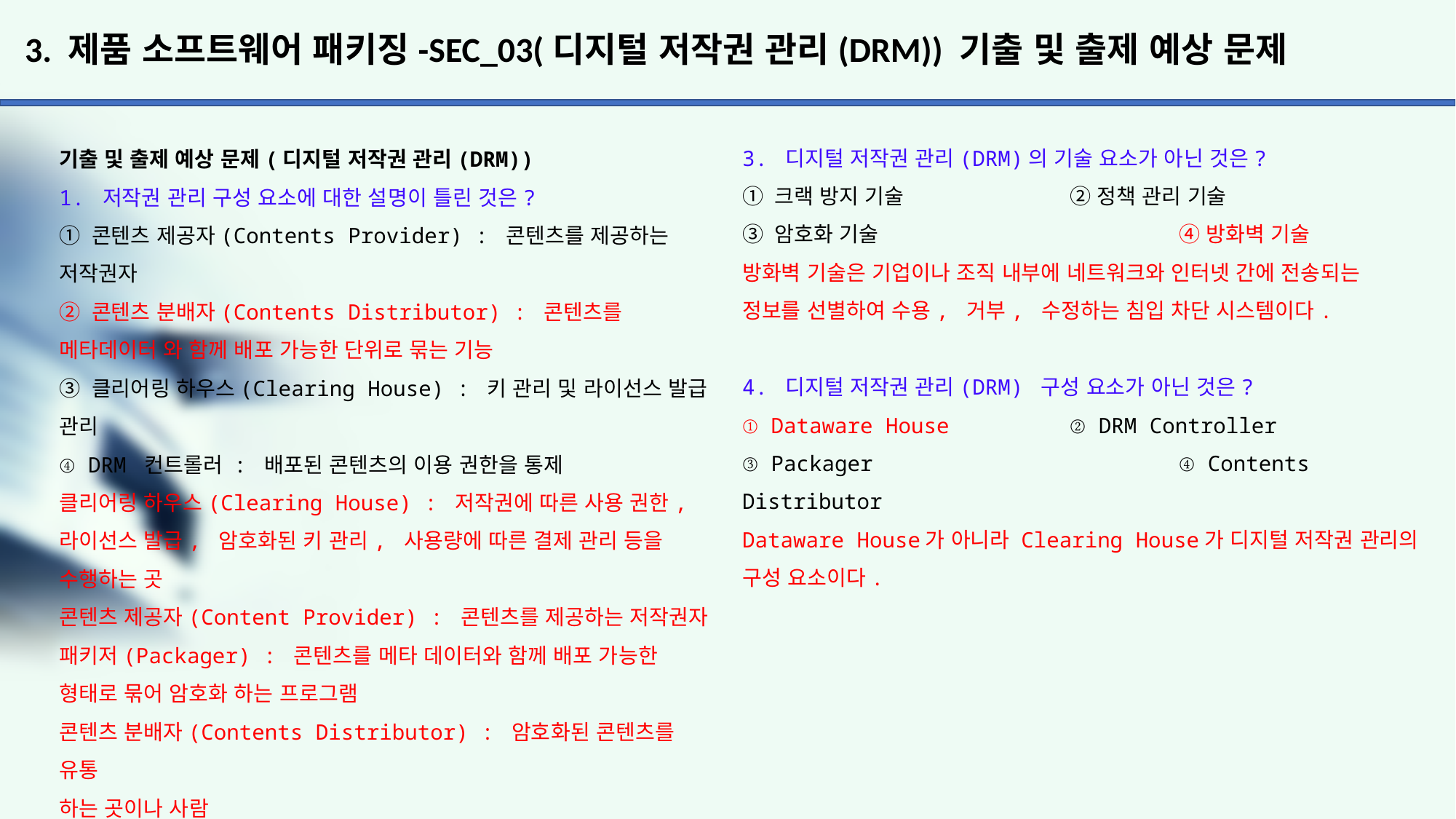

# 3. 제품 소프트웨어 패키징-SEC_03(디지털 저작권 관리(DRM)) 기출 및 출제 예상 문제
3. 디지털 저작권 관리(DRM)의 기술 요소가 아닌 것은?
① 크랙 방지 기술		② 정책 관리 기술
③ 암호화 기술			④ 방화벽 기술
방화벽 기술은 기업이나 조직 내부에 네트워크와 인터넷 간에 전송되는
정보를 선별하여 수용, 거부, 수정하는 침입 차단 시스템이다.

4. 디지털 저작권 관리(DRM) 구성 요소가 아닌 것은?
① Dataware House      	② DRM Controller
③ Packager			④ Contents Distributor
Dataware House가 아니라 Clearing House가 디지털 저작권 관리의
구성 요소이다.
기출 및 출제 예상 문제(디지털 저작권 관리(DRM))
1. 저작권 관리 구성 요소에 대한 설명이 틀린 것은?
① 콘텐츠 제공자(Contents Provider) : 콘텐츠를 제공하는 저작권자
② 콘텐츠 분배자(Contents Distributor) : 콘텐츠를 메타데이터 와 함께 배포 가능한 단위로 묶는 기능
③ 클리어링 하우스(Clearing House) : 키 관리 및 라이선스 발급 관리
④ DRM 컨트롤러 : 배포된 콘텐츠의 이용 권한을 통제
클리어링 하우스(Clearing House) : 저작권에 따른 사용 권한,
라이선스 발급, 암호화된 키 관리, 사용량에 따른 결제 관리 등을
수행하는 곳
콘텐츠 제공자(Content Provider) : 콘텐츠를 제공하는 저작권자
패키저(Packager) : 콘텐츠를 메타 데이터와 함께 배포 가능한
형태로 묶어 암호화 하는 프로그램
콘텐츠 분배자(Contents Distributor) : 암호화된 콘텐츠를 유통
하는 곳이나 사람
콘텐츠 소비자(Customer) : 콘텐츠를 구매해서 사용하는 주체
DRM 컨트롤러(DRM Controller) : 배포된 콘텐츠의 이용 권한을
통제하는 프로그램
보안 컨테이너(Security Container) : 콘텐츠 원본을 안전하게
유통하기 위한 전자적 보안 장치
2. 디지털 저작권 관리(DRM) 기술과 거리가 먼 것은?
① 콘텐츠 암호화 및 키 관리
② 콘텐츠 식별 체계 표현
③ 콘텐츠 오류 감지 및 복구
④ 라이센스 발급 및 관리
암호화(Encryption) : 콘텐츠 및 라이선스를 암호화 하고 전자 서명을 할 수 있는 기술
키 관리(Key Management) : 콘텐츠를 암호화한 키에 대한 저장 및
분배 기술, 암호화 파일 생성(Packager), 콘텐츠를 암호화 된
콘텐츠로 생성하기 위한 기술
식별 기술(Identification) : 콘텐츠에 대한 식별 체계 표현 기술,
저작권의 표현(Right Expression), 라이선스의 내용 표현 기술
정책 관리(Policy Management) : 라이선스 발급 및 사용에 대한
정책 표현 및 관리 기술
크랙 방지(Tamper Resistance) : 크랙에 의한 콘텐츠 사용 방지
기술, 인증(Authentication), 라이선스 발급 및 사용의 기준이
되는 사용자 인증 기술